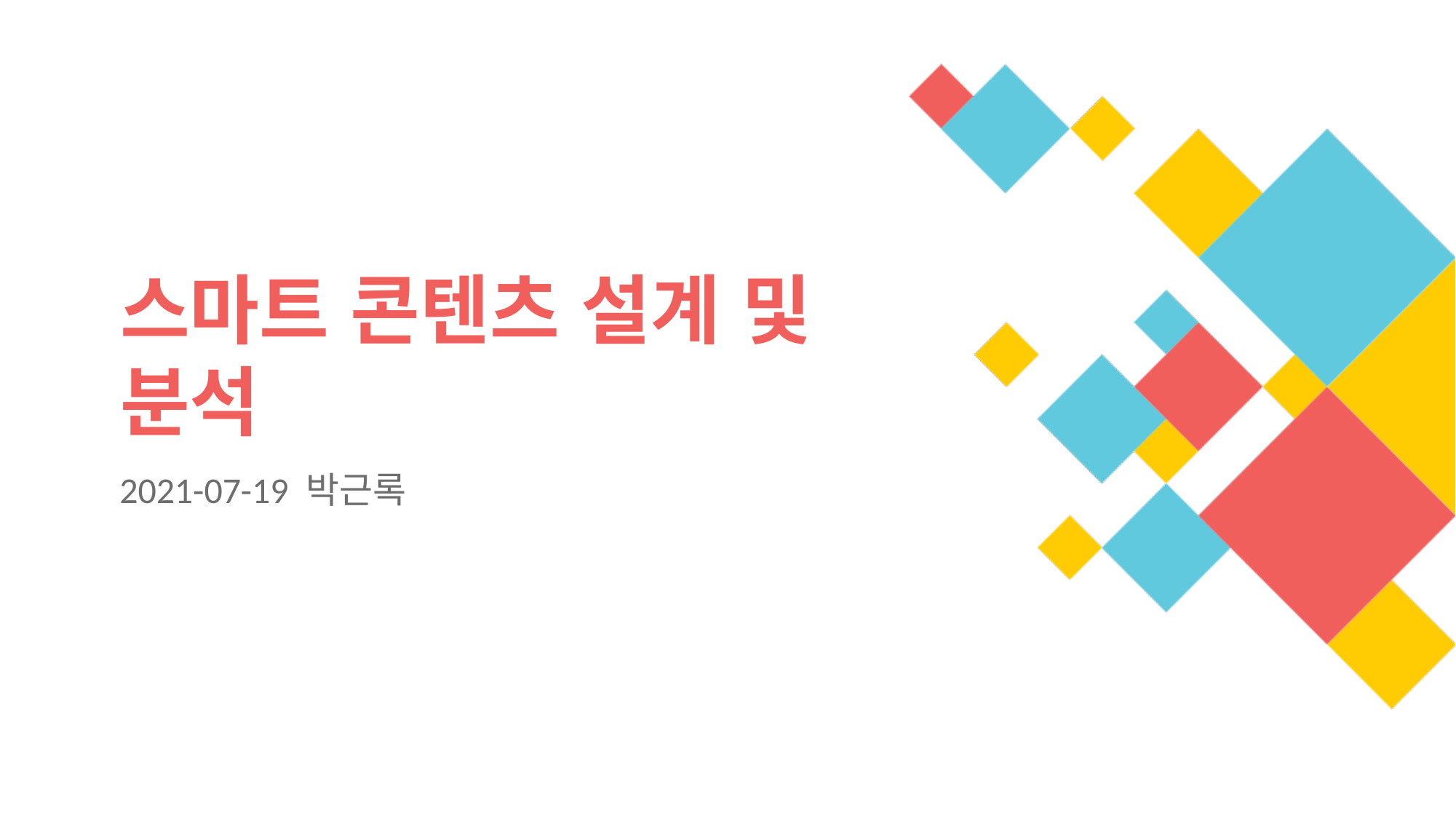

# 스마트 콘텐츠 설계 및 분석
2021-07-19 박근록